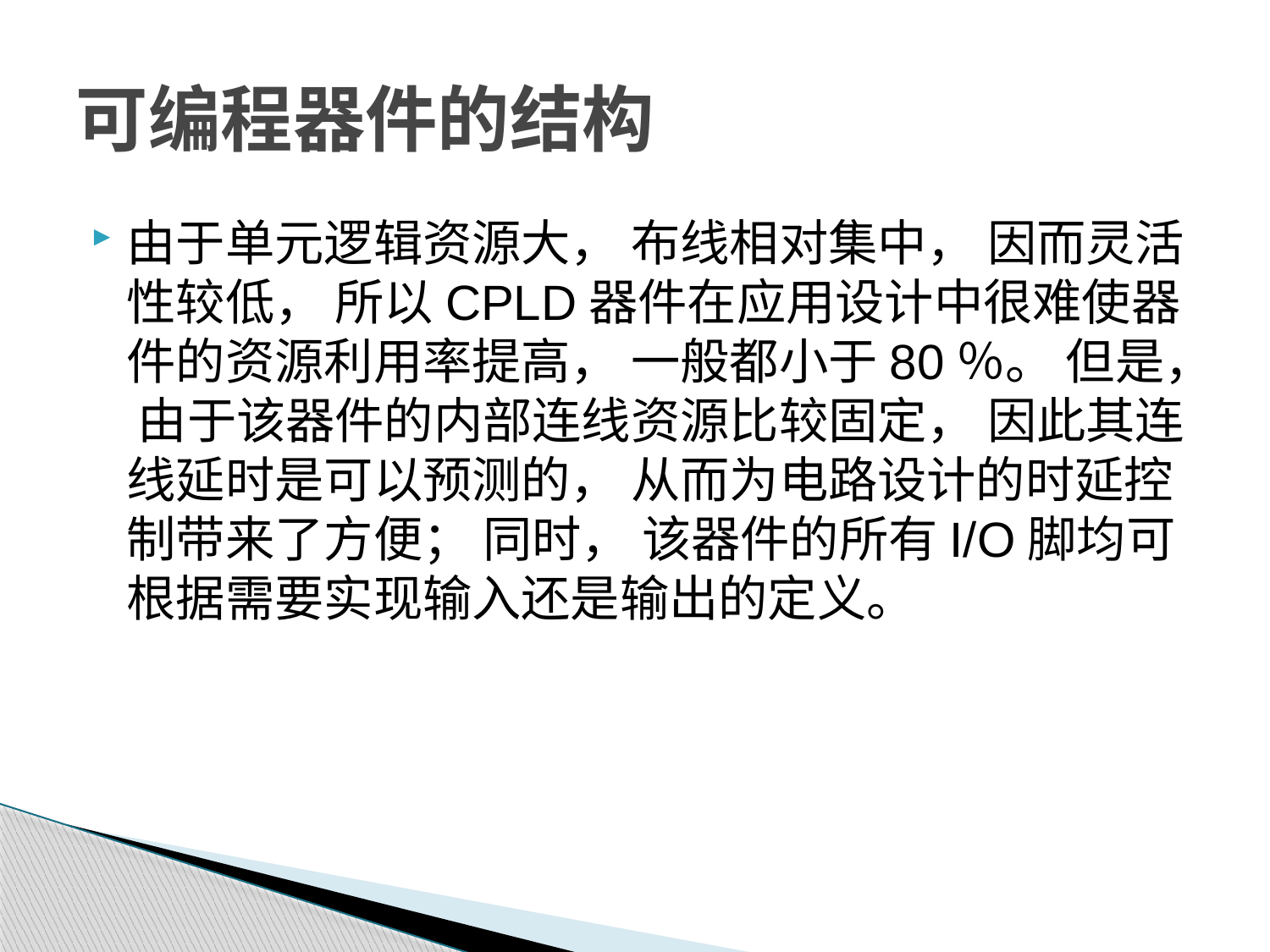

# 可编程器件的结构
由于单元逻辑资源大， 布线相对集中， 因而灵活性较低， 所以CPLD器件在应用设计中很难使器件的资源利用率提高， 一般都小于80％。 但是， 由于该器件的内部连线资源比较固定， 因此其连线延时是可以预测的， 从而为电路设计的时延控制带来了方便； 同时， 该器件的所有I/O脚均可根据需要实现输入还是输出的定义。